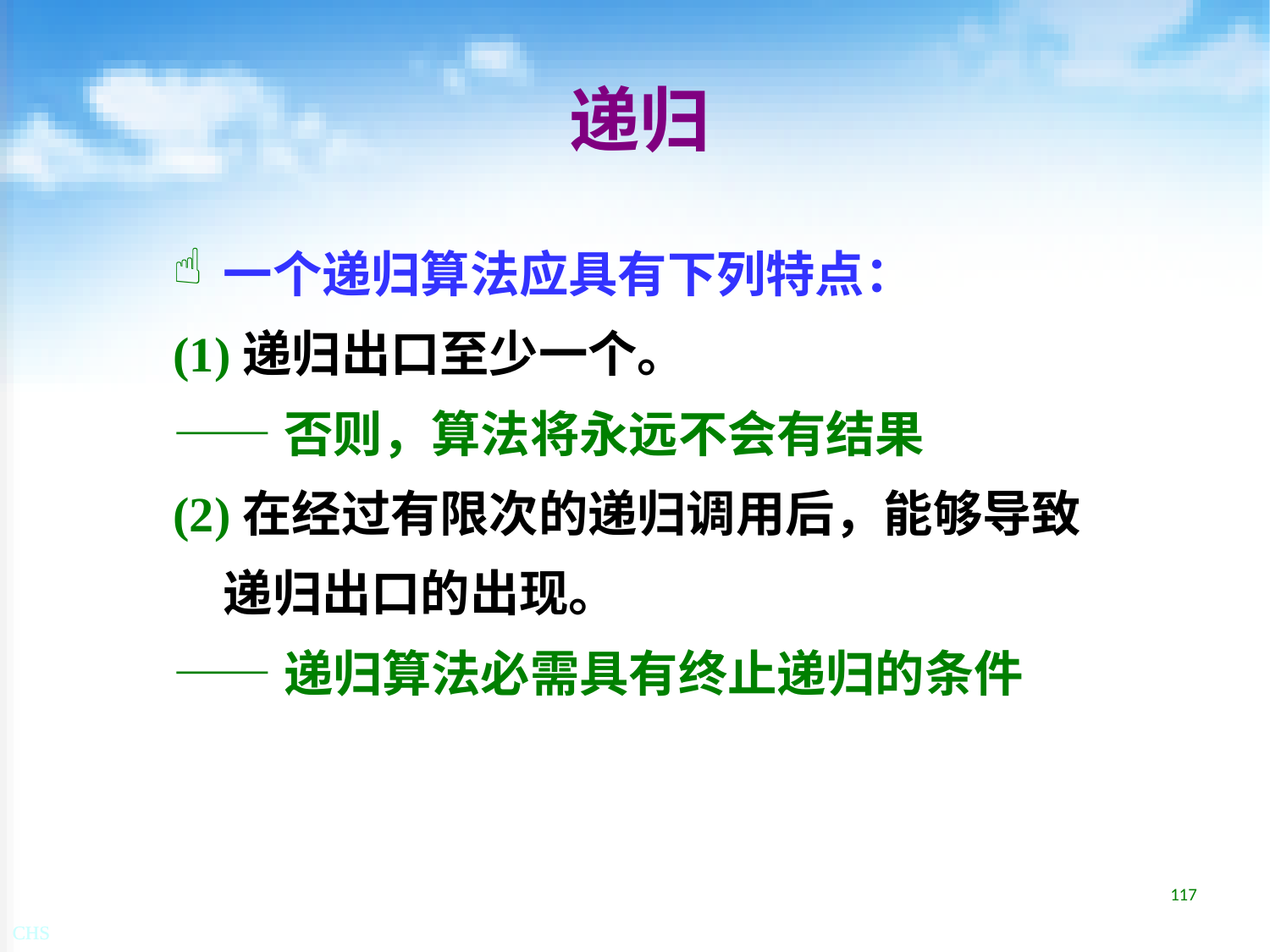

# 递归
一个递归算法应具有下列特点：
(1)递归出口至少一个。
——否则，算法将永远不会有结果
(2)在经过有限次的递归调用后，能够导致递归出口的出现。
——递归算法必需具有终止递归的条件
117